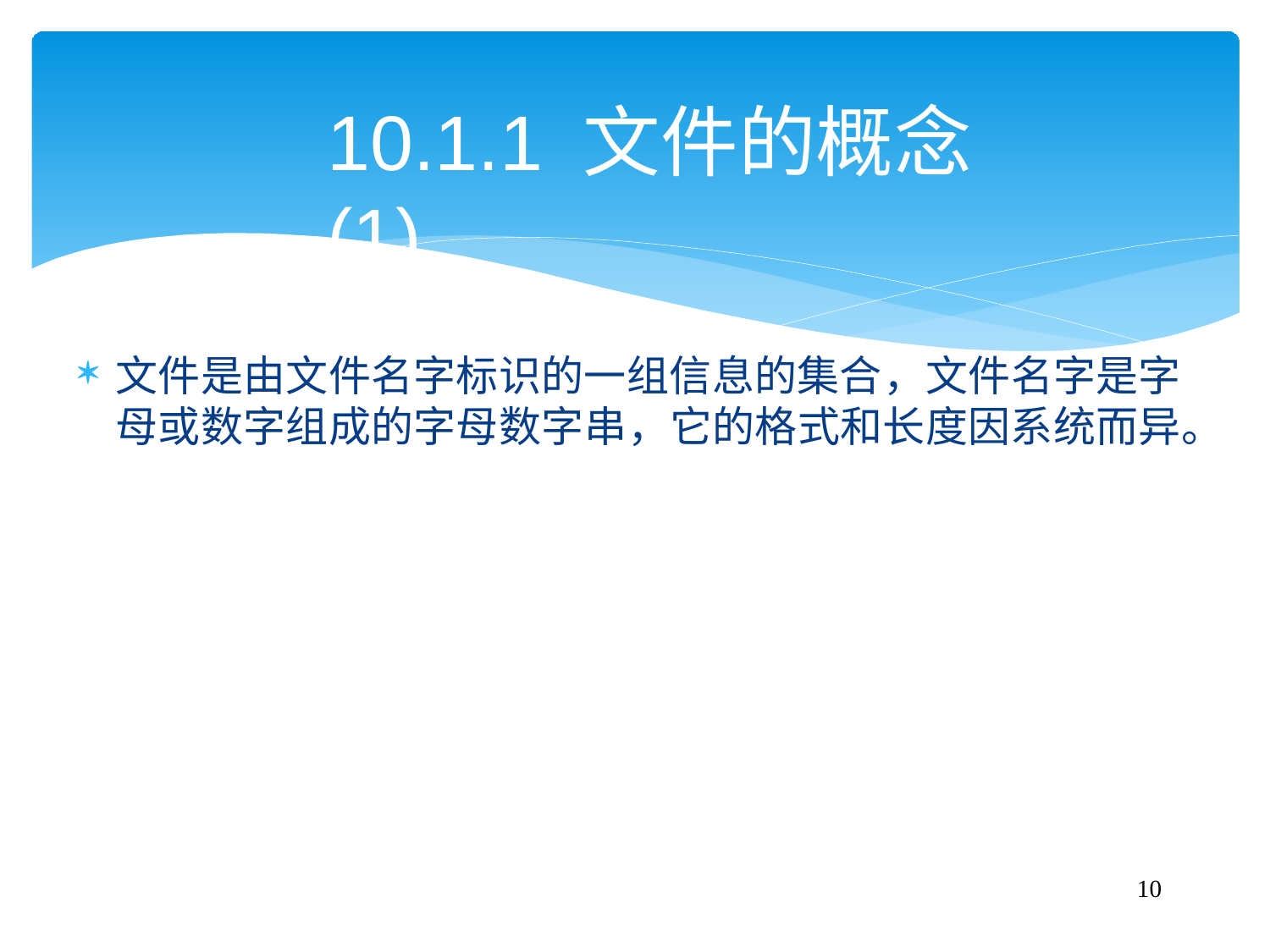

# 10.1.1 文件的概念(1)
文件是由文件名字标识的一组信息的集合，文件名字是字 母或数字组成的字母数字串，它的格式和长度因系统而异。
10